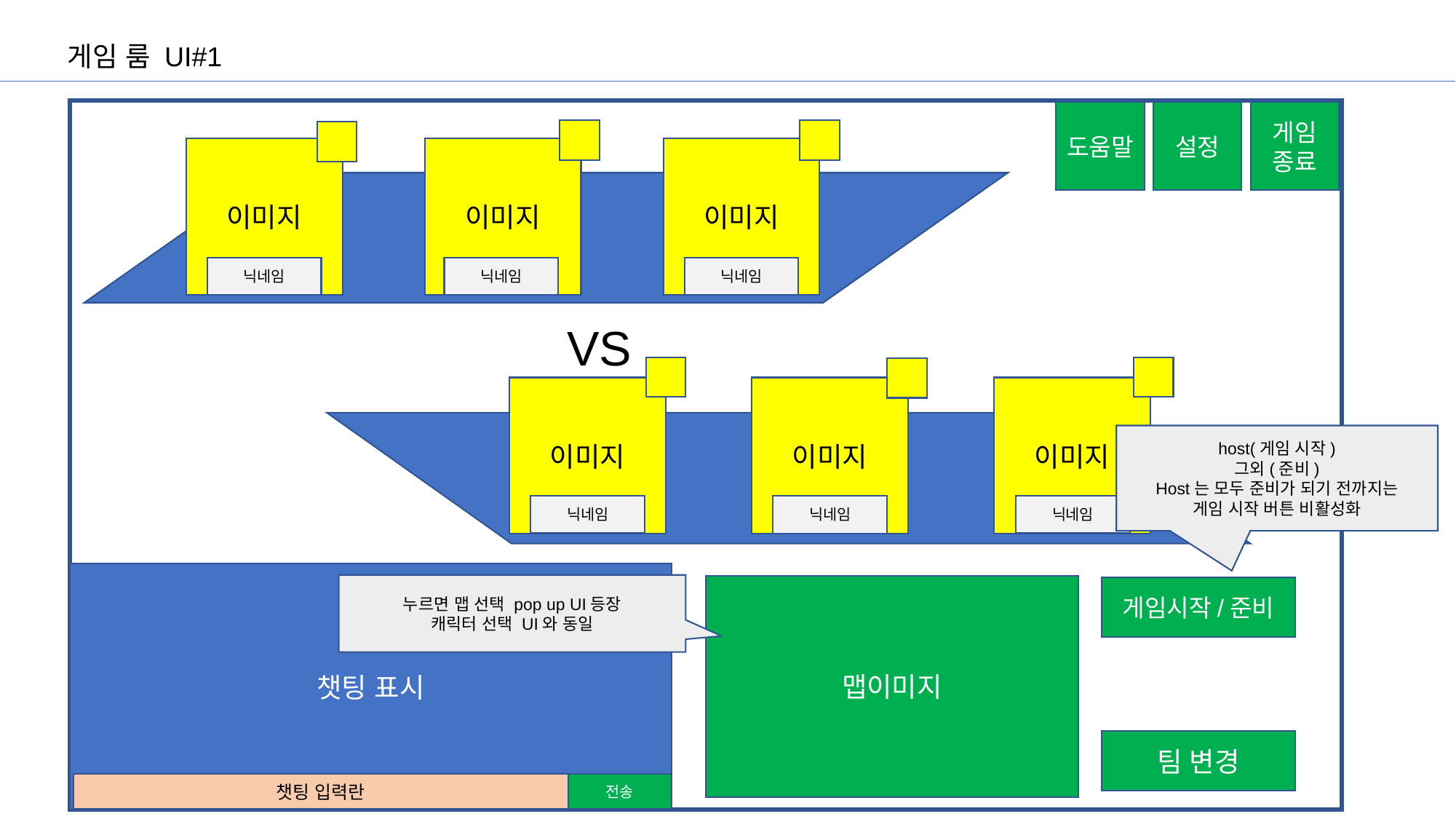

게임 룸 UI#1

도움말
설정
게임
종료

이미지
이미지
이미지

닉네임
닉네임
닉네임
VS

이미지
이미지
이미지

host(게임 시작)
그외(준비)
Host는 모두 준비가 되기 전까지는
게임 시작 버튼 비활성화
닉네임
닉네임
닉네임
챗팅 표시
챗팅 입력란
전송
누르면 맵 선택 pop up UI등장
캐릭터 선택 UI와 동일
맵이미지
게임시작/준비
팀 변경